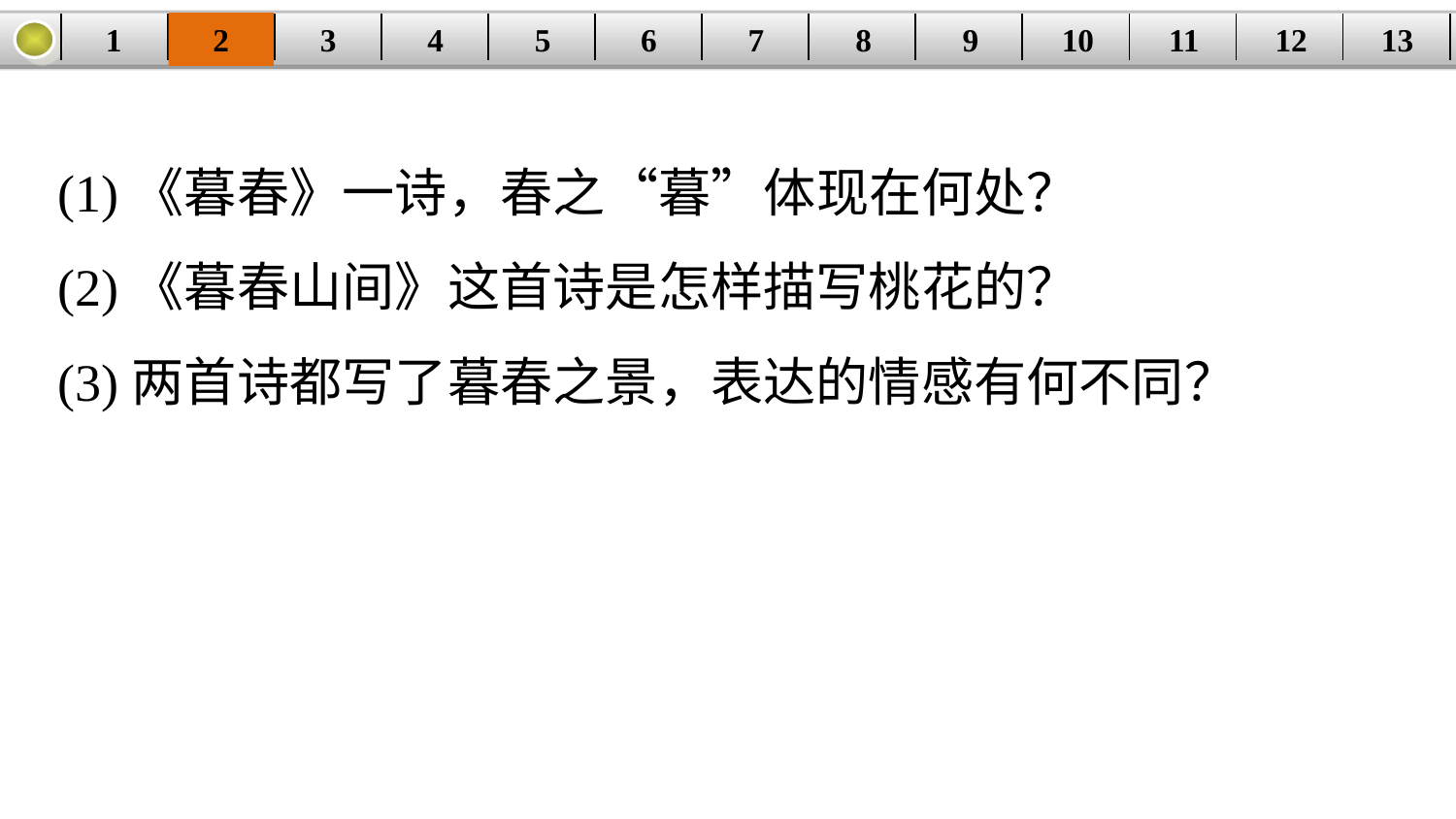

1
2
3
4
5
6
7
8
9
10
11
12
13
|  |  |  |  |  |  |  |  |  |  |  |  |  |
| --- | --- | --- | --- | --- | --- | --- | --- | --- | --- | --- | --- | --- |

(1)《暮春》一诗，春之“暮”体现在何处？
(2)《暮春山间》这首诗是怎样描写桃花的？
(3)两首诗都写了暮春之景，表达的情感有何不同？